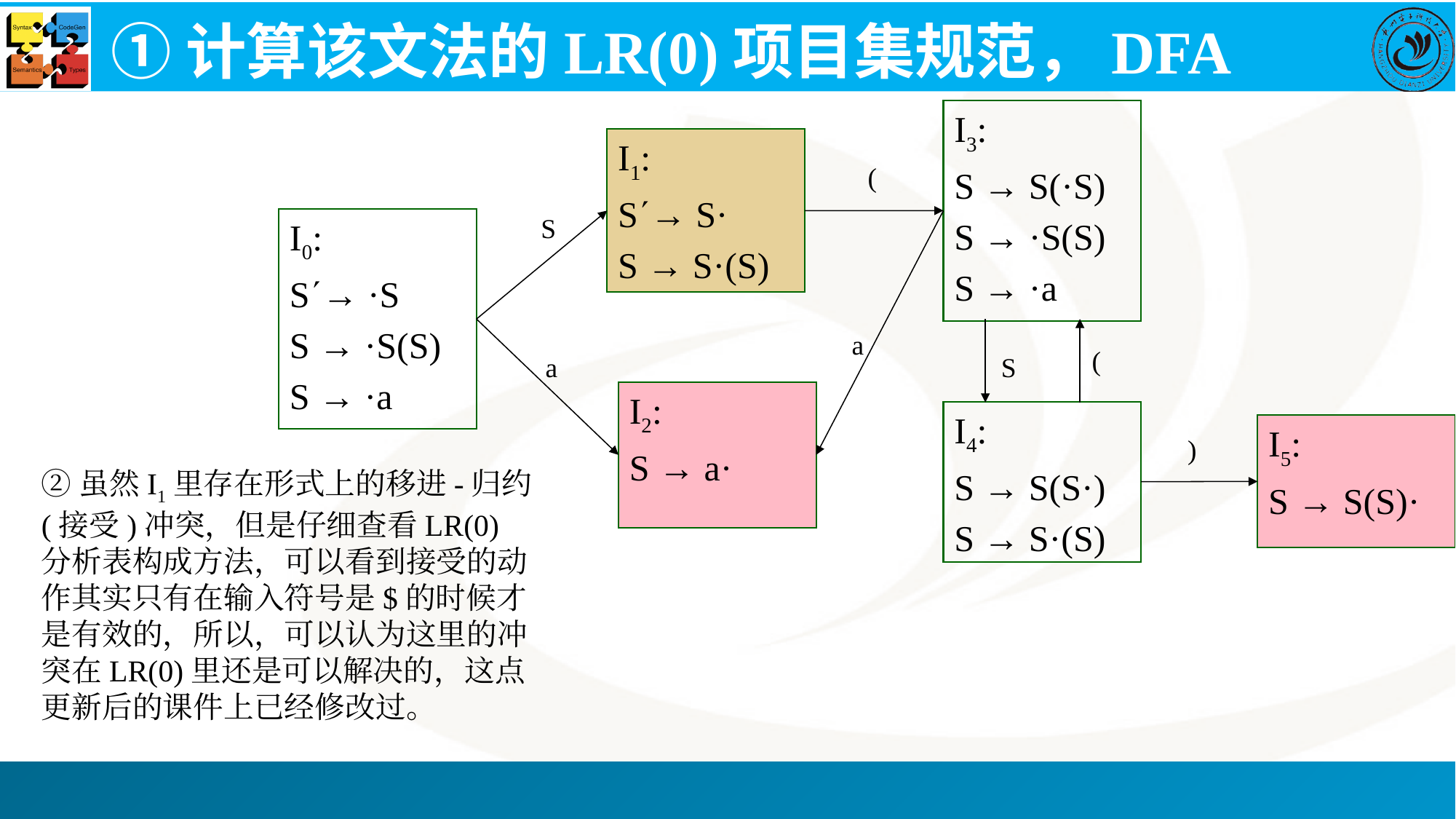

# ①计算该文法的LR(0)项目集规范，DFA
I3:
S → S(·S)
S → ·S(S)
S → ·a
I1:
S′→ S·
S → S·(S)
(
S
I0:
S′→ ·S
S → ·S(S)
S → ·a
a
(
S
a
I2:
S → a·
I4:
S → S(S·)
S → S·(S)
I5:
S → S(S)·
)
②虽然I1里存在形式上的移进-归约(接受)冲突，但是仔细查看LR(0)分析表构成方法，可以看到接受的动作其实只有在输入符号是$的时候才是有效的，所以，可以认为这里的冲突在LR(0)里还是可以解决的，这点更新后的课件上已经修改过。